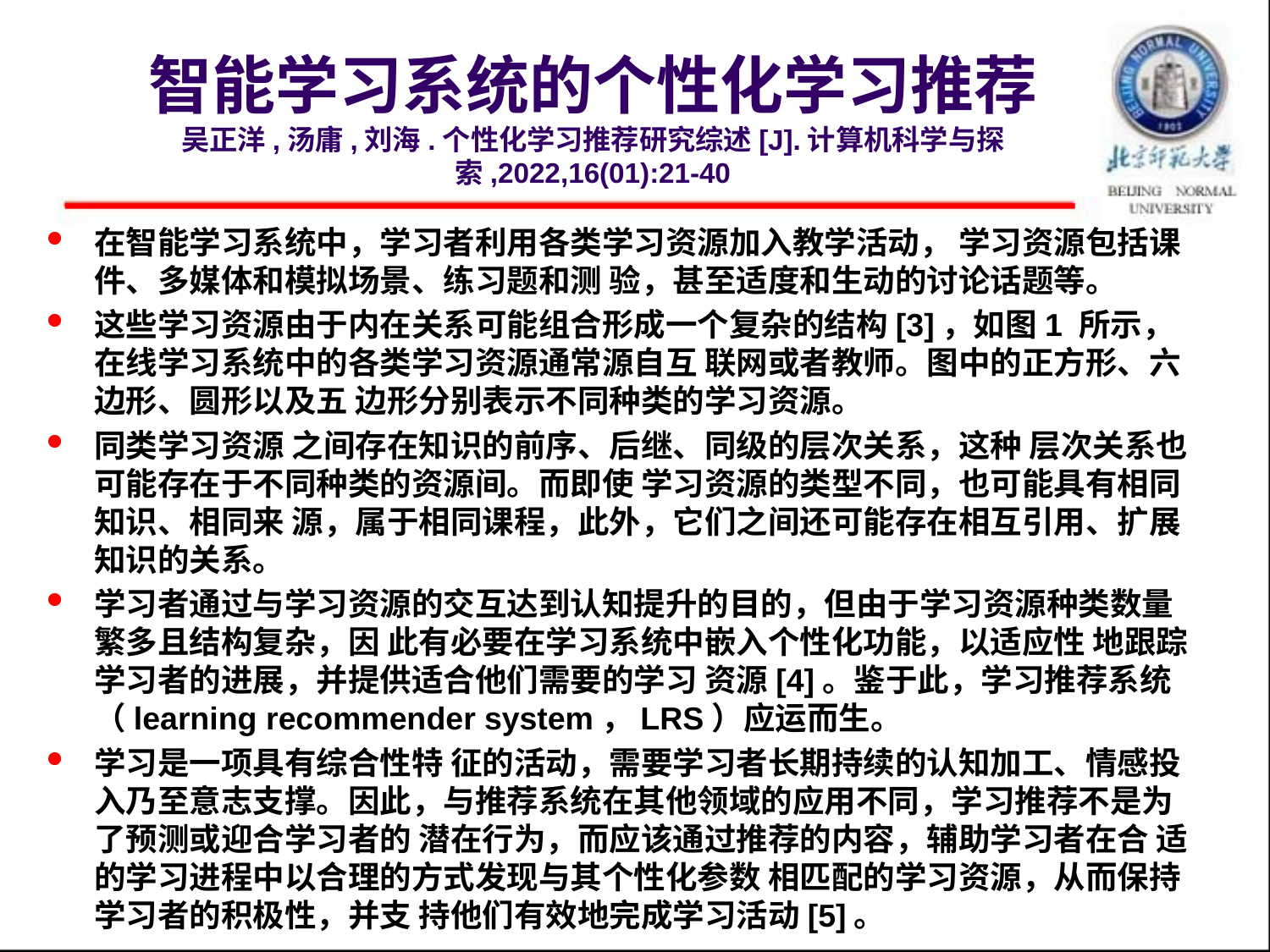

# 智能学习系统的个性化学习推荐 吴正洋,汤庸,刘海.个性化学习推荐研究综述[J].计算机科学与探索,2022,16(01):21-40
在智能学习系统中，学习者利用各类学习资源加入教学活动， 学习资源包括课件、多媒体和模拟场景、练习题和测 验，甚至适度和生动的讨论话题等。
这些学习资源由于内在关系可能组合形成一个复杂的结构[3]，如图1 所示，在线学习系统中的各类学习资源通常源自互 联网或者教师。图中的正方形、六边形、圆形以及五 边形分别表示不同种类的学习资源。
同类学习资源 之间存在知识的前序、后继、同级的层次关系，这种 层次关系也可能存在于不同种类的资源间。而即使 学习资源的类型不同，也可能具有相同知识、相同来 源，属于相同课程，此外，它们之间还可能存在相互引用、扩展知识的关系。
学习者通过与学习资源的交互达到认知提升的目的，但由于学习资源种类数量繁多且结构复杂，因 此有必要在学习系统中嵌入个性化功能，以适应性 地跟踪学习者的进展，并提供适合他们需要的学习 资源[4]。鉴于此，学习推荐系统（learning recommender system，LRS）应运而生。
学习是一项具有综合性特 征的活动，需要学习者长期持续的认知加工、情感投 入乃至意志支撑。因此，与推荐系统在其他领域的应用不同，学习推荐不是为了预测或迎合学习者的 潜在行为，而应该通过推荐的内容，辅助学习者在合 适的学习进程中以合理的方式发现与其个性化参数 相匹配的学习资源，从而保持学习者的积极性，并支 持他们有效地完成学习活动[5]。